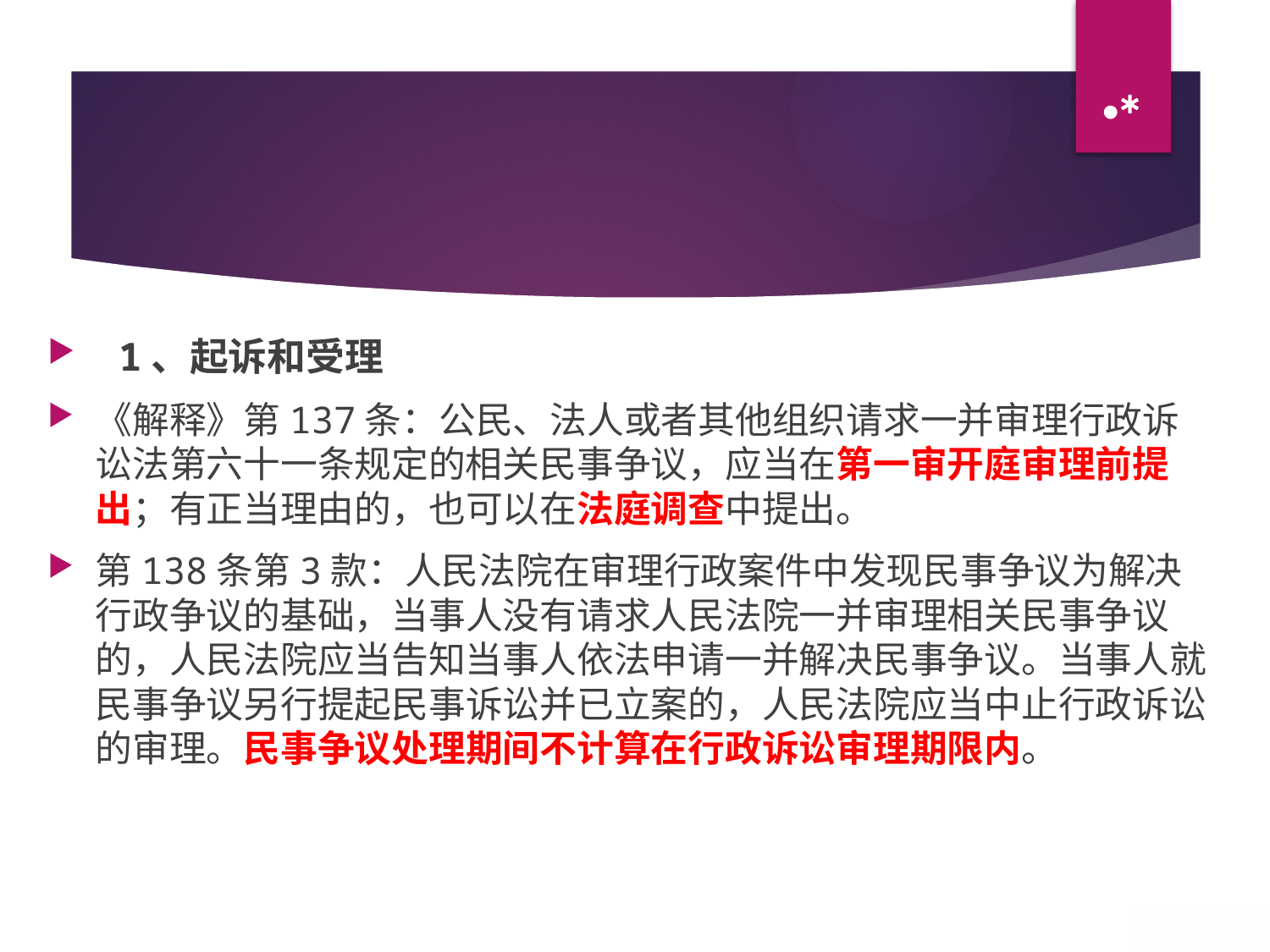

*
#
 1、起诉和受理
《解释》第137条：公民、法人或者其他组织请求一并审理行政诉讼法第六十一条规定的相关民事争议，应当在第一审开庭审理前提出；有正当理由的，也可以在法庭调查中提出。
第138条第3款：人民法院在审理行政案件中发现民事争议为解决行政争议的基础，当事人没有请求人民法院一并审理相关民事争议的，人民法院应当告知当事人依法申请一并解决民事争议。当事人就民事争议另行提起民事诉讼并已立案的，人民法院应当中止行政诉讼的审理。民事争议处理期间不计算在行政诉讼审理期限内。